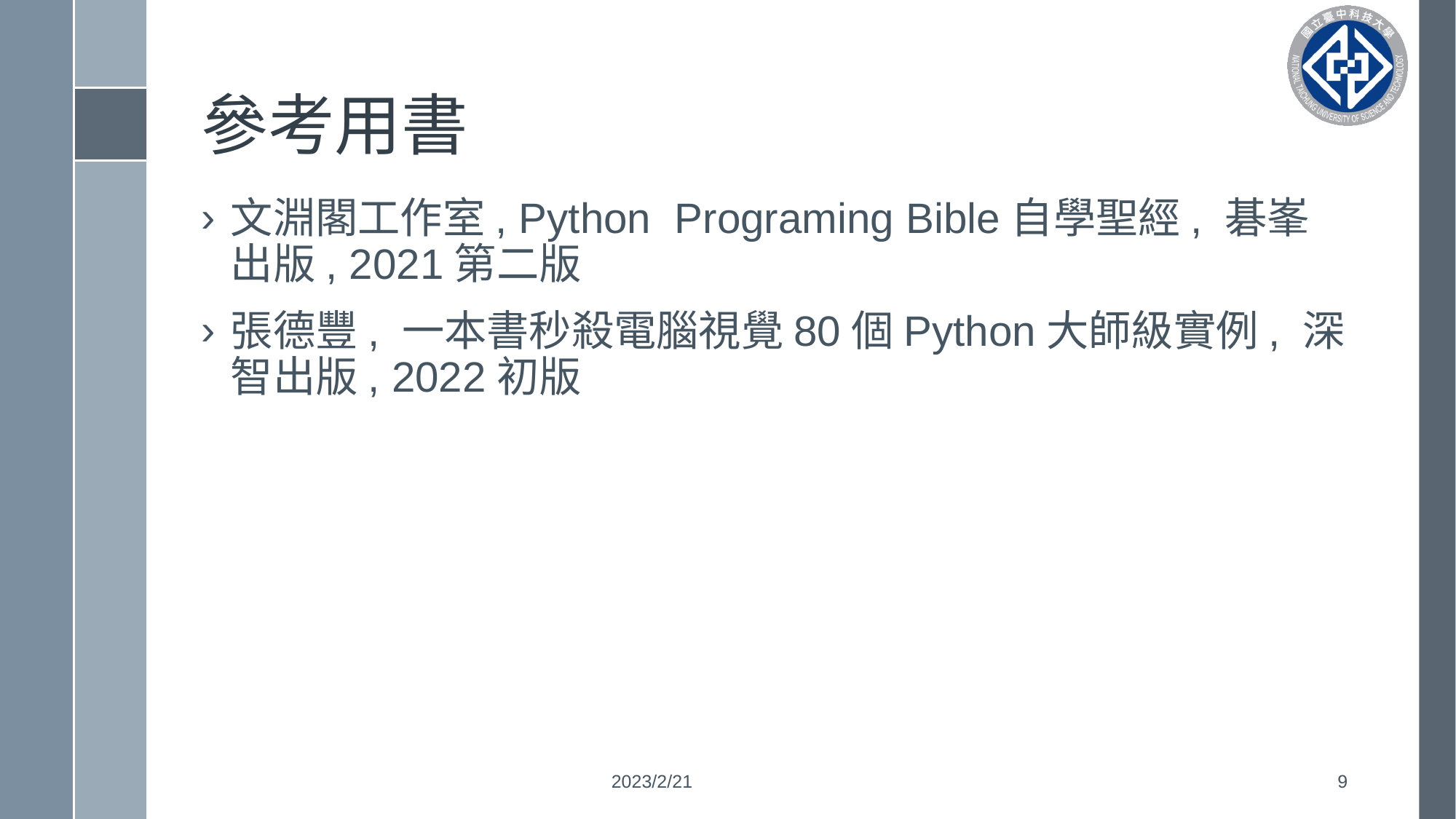

# 參考用書
文淵閣工作室, Python  Programing Bible自學聖經, 碁峯出版, 2021第二版
張德豐, 一本書秒殺電腦視覺80個Python大師級實例, 深智出版, 2022初版

2023/2/21
9